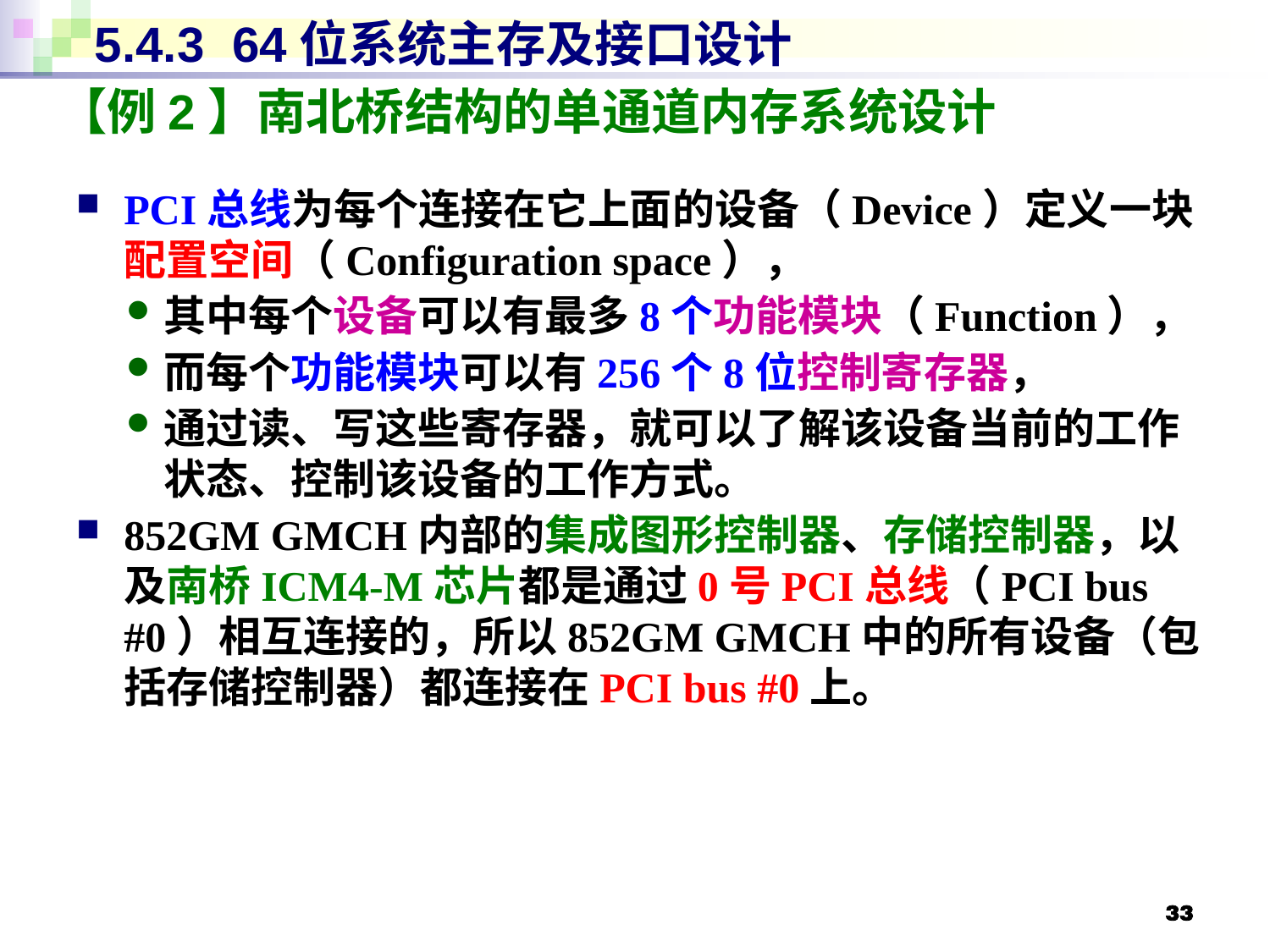

# 5.4.3  64位系统主存及接口设计
【例2】南北桥结构的单通道内存系统设计
PCI总线为每个连接在它上面的设备（Device）定义一块配置空间（Configuration space），
其中每个设备可以有最多8个功能模块（Function），
而每个功能模块可以有256个8位控制寄存器，
通过读、写这些寄存器，就可以了解该设备当前的工作状态、控制该设备的工作方式。
852GM GMCH内部的集成图形控制器、存储控制器，以及南桥ICM4-M芯片都是通过0号PCI总线（PCI bus #0）相互连接的，所以852GM GMCH中的所有设备（包括存储控制器）都连接在PCI bus #0上。
33